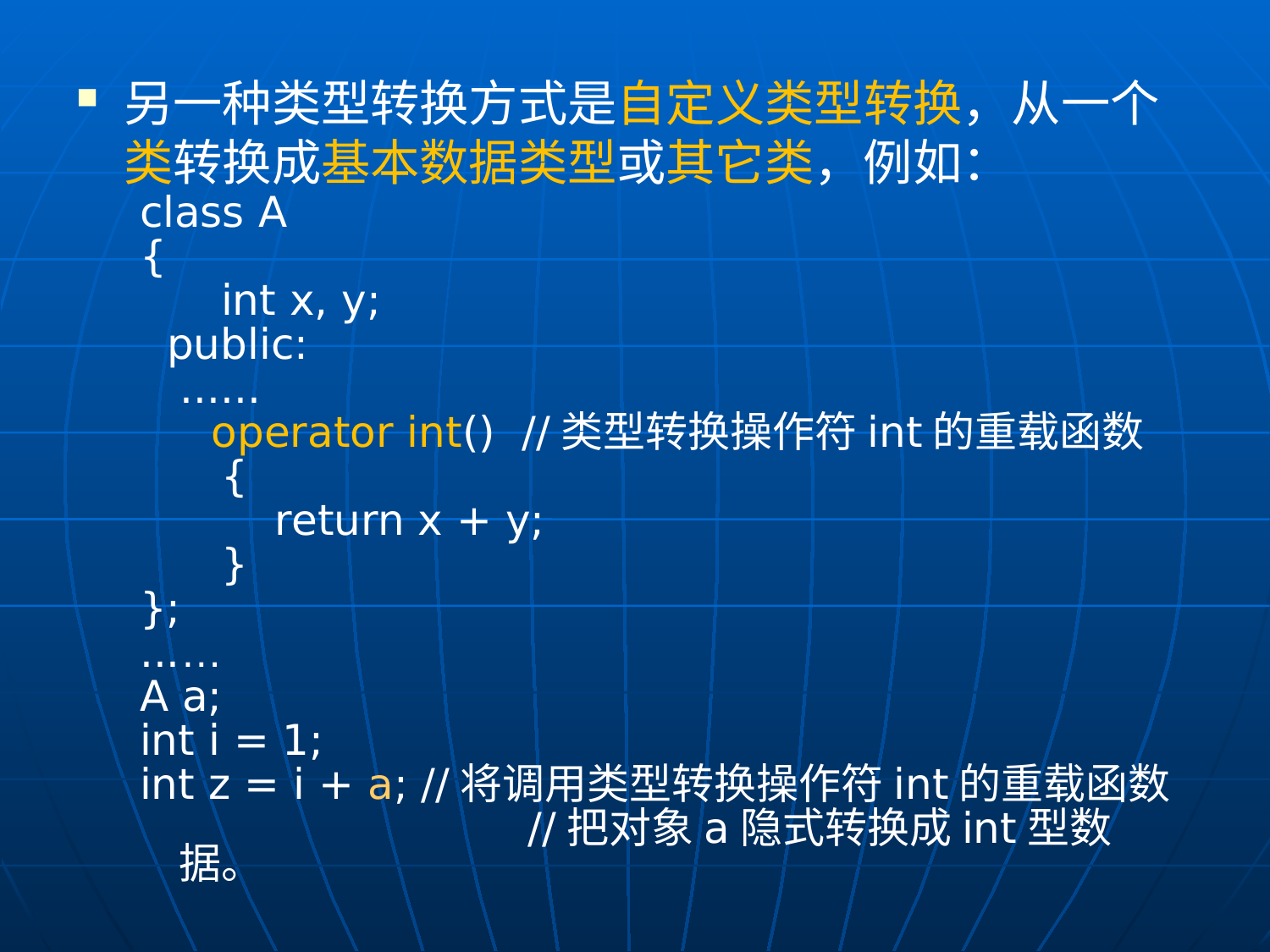

另一种类型转换方式是自定义类型转换，从一个类转换成基本数据类型或其它类，例如：
class A
{
      int x, y;
  public:
   ......
          operator int()  //类型转换操作符int的重载函数
      {
          return x + y;
      }
};
...…
A a;
int i = 1;
int z = i + a; //将调用类型转换操作符int的重载函数
			       //把对象a隐式转换成int型数据。